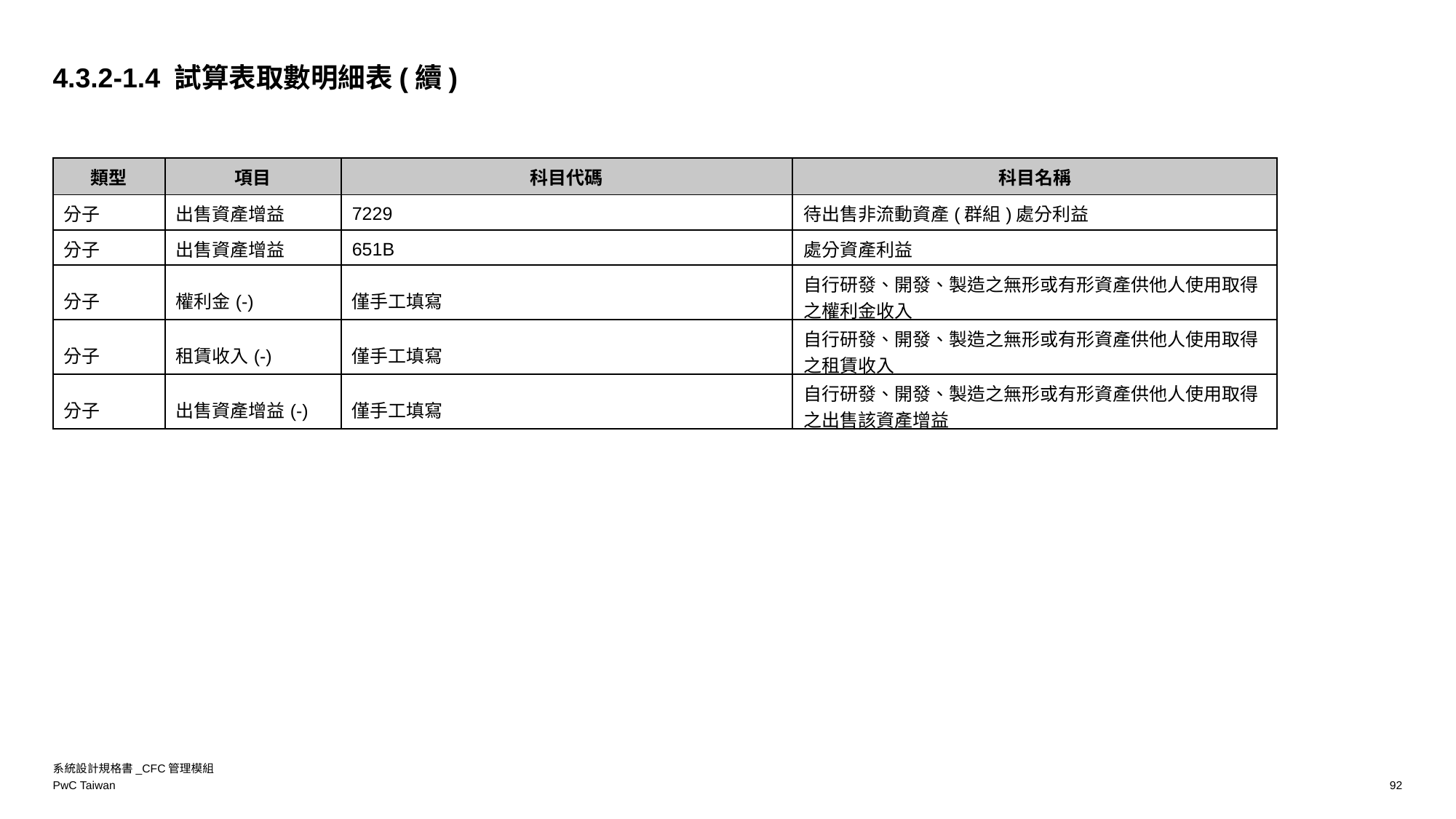

4.3.2-1.4 試算表取數明細表(續)
| 類型 | 項目 | 科目代碼 | 科目名稱 |
| --- | --- | --- | --- |
| 分子 | 出售資產增益 | 7229 | 待出售非流動資產(群組)處分利益 |
| 分子 | 出售資產增益 | 651B | 處分資產利益 |
| 分子 | 權利金(-) | 僅手工填寫 | 自行研發、開發、製造之無形或有形資產供他人使用取得之權利金收入 |
| 分子 | 租賃收入(-) | 僅手工填寫 | 自行研發、開發、製造之無形或有形資產供他人使用取得之租賃收入 |
| 分子 | 出售資產增益(-) | 僅手工填寫 | 自行研發、開發、製造之無形或有形資產供他人使用取得之出售該資產增益 |
系統設計規格書_CFC管理模組
92